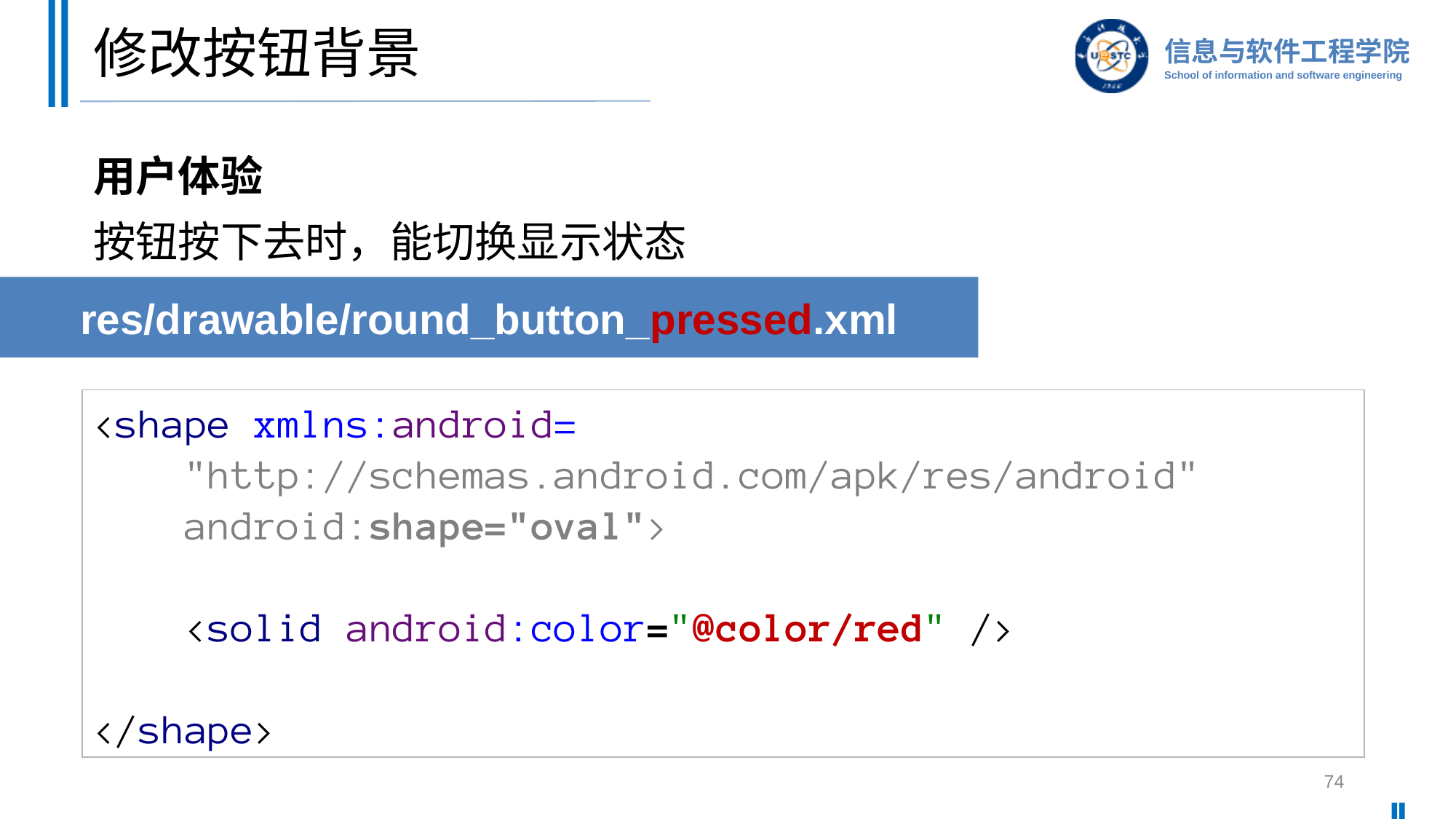

# 修改按钮背景
用户体验
按钮按下去时，能切换显示状态
res/drawable/round_button_pressed.xml
<shape xmlns:android=
    "http://schemas.android.com/apk/res/android"
    android:shape="oval">
    <solid android:color="@color/red" />
</shape>
74